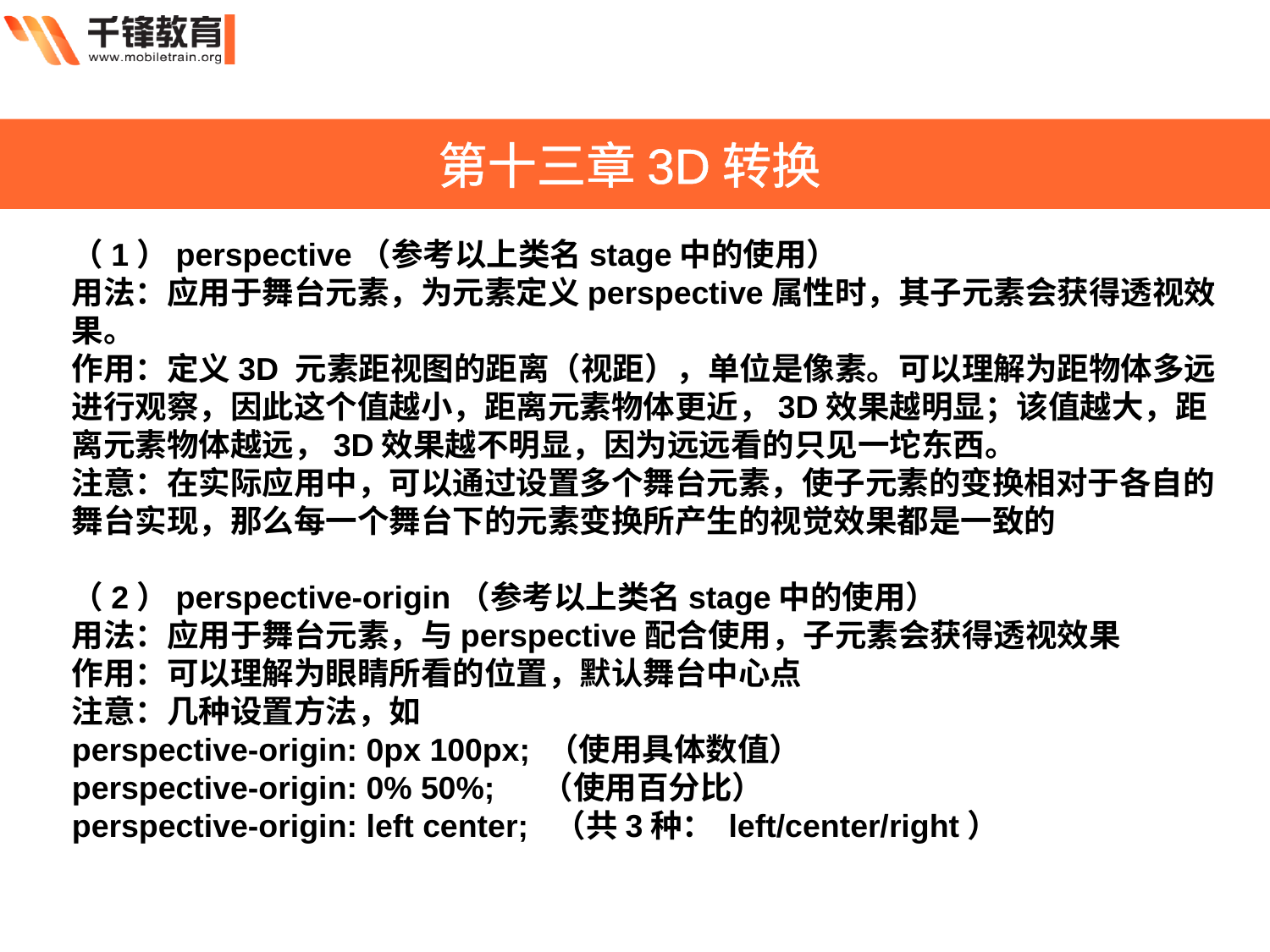

第十三章3D转换
（1）perspective（参考以上类名stage中的使用）
用法：应用于舞台元素，为元素定义perspective属性时，其子元素会获得透视效果。
作用：定义3D 元素距视图的距离（视距），单位是像素。可以理解为距物体多远进行观察，因此这个值越小，距离元素物体更近，3D效果越明显；该值越大，距离元素物体越远，3D效果越不明显，因为远远看的只见一坨东西。
注意：在实际应用中，可以通过设置多个舞台元素，使子元素的变换相对于各自的舞台实现，那么每一个舞台下的元素变换所产生的视觉效果都是一致的

（2）perspective-origin（参考以上类名stage中的使用）
用法：应用于舞台元素，与perspective配合使用，子元素会获得透视效果
作用：可以理解为眼睛所看的位置，默认舞台中心点
注意：几种设置方法，如
perspective-origin: 0px 100px; （使用具体数值）
perspective-origin: 0% 50%;　 （使用百分比）
perspective-origin: left center;  （共3种： left/center/right）